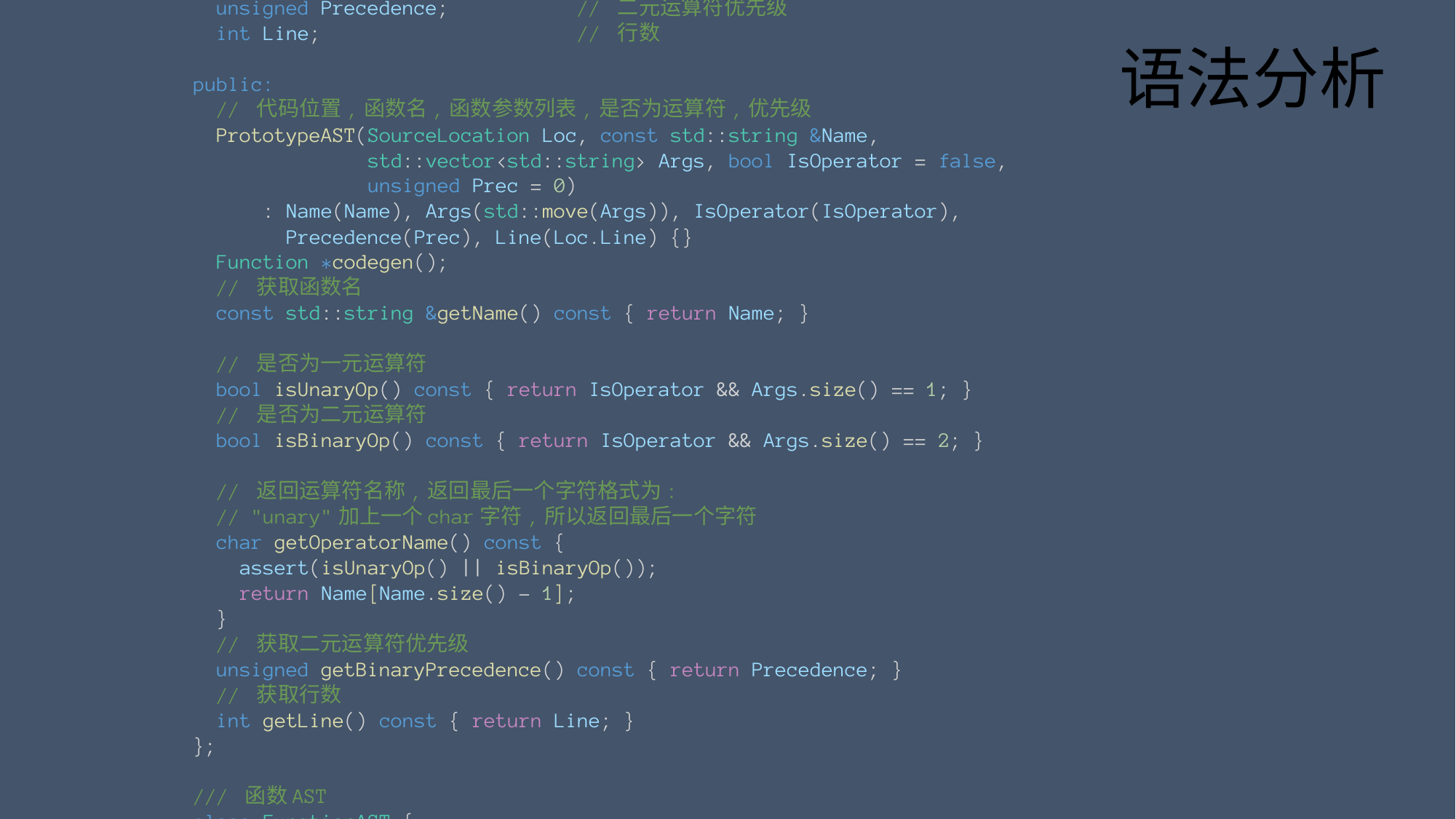

namespace {
// 输出流
raw_ostream &indent(raw_ostream &O, int size) {
  // n个' '
  return O << std::string(size, ' ');
}
/// 表达式抽象语法树, 是所有表达式的基类
class ExprAST {
  SourceLocation Loc; // 代码位置
public:
  // 构造, 读取当前文件的代码位置,存入AST的Loc
  ExprAST(SourceLocation Loc = CurLoc) : Loc(Loc) {}
  // 析构
  virtual ~ExprAST() {}
  // 代码生成
  virtual Value *codegen() = 0;
  // 输出行数
  int getLine() const { return Loc.Line; }
  // 输出列数
  int getCol() const { return Loc.Col; }
  // 输出行列数
  virtual raw_ostream &dump(raw_ostream &out, int ind) {
    return out << ':' << getLine() << ':' << getCol() << '\n';
  }
};
/// 数字表达式AST
class NumberExprAST : public ExprAST {
  double Val; // 数值
public:
  NumberExprAST(double Val) : Val(Val) {}
  // 输出行列数
  raw_ostream &dump(raw_ostream &out, int ind) override {
    return ExprAST::dump(out << Val, ind);
  }
  Value *codegen() override;
};
// 变量表达式AST
class VariableExprAST : public ExprAST {
  std::string Name; // 变量名
public:
  // 构造, 代码位置 变量名
  VariableExprAST(SourceLocation Loc, const std::string &Name)
      : ExprAST(Loc), Name(Name) {}
  // 返回变量名
  const std::string &getName() const { return Name; }
  Value *codegen() override;
  // 输出行列数
  raw_ostream &dump(raw_ostream &out, int ind) override {
    return ExprAST::dump(out << Name, ind);
  }
};
/// 一元运算符AST
class UnaryExprAST : public ExprAST {
  char Opcode;                      // 运算符
  std::unique_ptr<ExprAST> Operand; // 操作数
public:
  // 构造, 运算符 操作数
  UnaryExprAST(char Opcode, std::unique_ptr<ExprAST> Operand)
      : Opcode(Opcode), Operand(std::move(Operand)) {}
  Value *codegen() override;
  // 输出行列数
  raw_ostream &dump(raw_ostream &out, int ind) override {
    ExprAST::dump(out << "unary" << Opcode, ind);
    Operand->dump(out, ind + 1);
    return out;
  }
};
// 二元运算符表达式AST
class BinaryExprAST : public ExprAST {
  char Op;                           // 运算符
  std::unique_ptr<ExprAST> LHS, RHS; // 左部,右部
public:
  // 获取代码位置,运算符,左部,右部
  BinaryExprAST(SourceLocation Loc, char Op, std::unique_ptr<ExprAST> LHS,
                std::unique_ptr<ExprAST> RHS)
      : ExprAST(Loc), Op(Op), LHS(std::move(LHS)), RHS(std::move(RHS)) {}
  Value *codegen() override;
  // 输出行列数
  raw_ostream &dump(raw_ostream &out, int ind) override {
    ExprAST::dump(out << "binary" << Op, ind);
    LHS->dump(indent(out, ind) << "LHS:", ind + 1);
    RHS->dump(indent(out, ind) << "RHS:", ind + 1);
    return out;
  }
};
/// 函数调用表达式AST
class CallExprAST : public ExprAST {
  std::string Callee;                         // 被调用函数名
  std::vector<std::unique_ptr<ExprAST>> Args; // 参数列表
public:
  // 代码位置,被调用函数名,参数列表
  CallExprAST(SourceLocation Loc, const std::string &Callee,
              std::vector<std::unique_ptr<ExprAST>> Args)
      : ExprAST(Loc), Callee(Callee), Args(std::move(Args)) {}
  Value *codegen() override;
  // 输出行列数
  raw_ostream &dump(raw_ostream &out, int ind) override {
    ExprAST::dump(out << "call " << Callee, ind);
    for (const auto &Arg : Args)
      Arg->dump(indent(out, ind + 1), ind + 1);
    return out;
  }
};
/// if表达式AST if then else
class IfExprAST : public ExprAST {
  std::unique_ptr<ExprAST> Cond, Then, Else; // 条件,为true,为false
public:
  // 代码位置,条件,为true,为false
  IfExprAST(SourceLocation Loc, std::unique_ptr<ExprAST> Cond,
            std::unique_ptr<ExprAST> Then, std::unique_ptr<ExprAST> Else)
      : ExprAST(Loc), Cond(std::move(Cond)), Then(std::move(Then)),
        Else(std::move(Else)) {}
  Value *codegen() override;
  // 输出行列数
  raw_ostream &dump(raw_ostream &out, int ind) override {
    ExprAST::dump(out << "if", ind);
    Cond->dump(indent(out, ind) << "Cond:", ind + 1);
    Then->dump(indent(out, ind) << "Then:", ind + 1);
    Else->dump(indent(out, ind) << "Else:", ind + 1);
    return out;
  }
};
/// for表达式AST for in
class ForExprAST : public ExprAST {
  std::string VarName; // 循环变量名
  // 初始表达式,结束表达式,步长表达式,主体表达式
  std::unique_ptr<ExprAST> Start, End, Step, Body;
public:
  // 循环变量名,初始表达式,结束表达式,步长表达式,主体表达式
  ForExprAST(const std::string &VarName, std::unique_ptr<ExprAST> Start,
             std::unique_ptr<ExprAST> End, std::unique_ptr<ExprAST> Step,
             std::unique_ptr<ExprAST> Body)
      : VarName(VarName), Start(std::move(Start)), End(std::move(End)),
        Step(std::move(Step)), Body(std::move(Body)) {}
  Value *codegen() override;
  // 输出行列数
  raw_ostream &dump(raw_ostream &out, int ind) override {
    ExprAST::dump(out << "for", ind);
    Start->dump(indent(out, ind) << "Cond:", ind + 1);
    End->dump(indent(out, ind) << "End:", ind + 1);
    Step->dump(indent(out, ind) << "Step:", ind + 1);
    Body->dump(indent(out, ind) << "Body:", ind + 1);
    return out;
  }
};
/// 可变变量表达式AST: var in
class VarExprAST : public ExprAST {
  // 存储可变变量的vector
  std::vector<std::pair<std::string, std::unique_ptr<ExprAST>>> VarNames;
  // 可变变量主体
  std::unique_ptr<ExprAST> Body;
public:
  VarExprAST(
      // 变量名,AST 组成的pair 的 vector
      std::vector<std::pair<std::string, std::unique_ptr<ExprAST>>> VarNames,
      std::unique_ptr<ExprAST> Body)
      : VarNames(std::move(VarNames)), Body(std::move(Body)) {}
  Value *codegen() override; // 代码生成
  // 输出行列数
  raw_ostream &dump(raw_ostream &out, int ind) override {
    ExprAST::dump(out << "var", ind);
    for (const auto &NamedVar : VarNames)
      NamedVar.second->dump(indent(out, ind) << NamedVar.first << ':', ind + 1);
    Body->dump(indent(out, ind) << "Body:", ind + 1);
    return out;
  }
};
// 函数声明AST 或 一元二元运算符表达式AST
class PrototypeAST {
  std::string Name;              // 函数名
  std::vector<std::string> Args; // 参数列表
  bool IsOperator;               // 是否为运算符
  unsigned Precedence;           // 二元运算符优先级
  int Line;                      // 行数
public:
  // 代码位置,函数名,函数参数列表,是否为运算符,优先级
  PrototypeAST(SourceLocation Loc, const std::string &Name,
               std::vector<std::string> Args, bool IsOperator = false,
               unsigned Prec = 0)
      : Name(Name), Args(std::move(Args)), IsOperator(IsOperator),
        Precedence(Prec), Line(Loc.Line) {}
  Function *codegen();
  // 获取函数名
  const std::string &getName() const { return Name; }
  // 是否为一元运算符
  bool isUnaryOp() const { return IsOperator && Args.size() == 1; }
  // 是否为二元运算符
  bool isBinaryOp() const { return IsOperator && Args.size() == 2; }
  // 返回运算符名称,返回最后一个字符格式为:
  // "unary"加上一个char字符,所以返回最后一个字符
  char getOperatorName() const {
    assert(isUnaryOp() || isBinaryOp());
    return Name[Name.size() - 1];
  }
  // 获取二元运算符优先级
  unsigned getBinaryPrecedence() const { return Precedence; }
  // 获取行数
  int getLine() const { return Line; }
};
/// 函数AST
class FunctionAST {
  std::unique_ptr<PrototypeAST> Proto; // 函数声明
  std::unique_ptr<ExprAST> Body;       // 函数体
public:
  // 函数声明,函数体
  FunctionAST(std::unique_ptr<PrototypeAST> Proto,
              std::unique_ptr<ExprAST> Body)
      : Proto(std::move(Proto)), Body(std::move(Body)) {}
  Function *codegen();
  // 输出行列数
  raw_ostream &dump(raw_ostream &out, int ind) {
    indent(out, ind) << "FunctionAST\n";
    ++ind;
    indent(out, ind) << "Body:";
    return Body ? Body->dump(out, ind) : out << "null\n";
  }
};
} // end anonymous namespace
# 语法分析